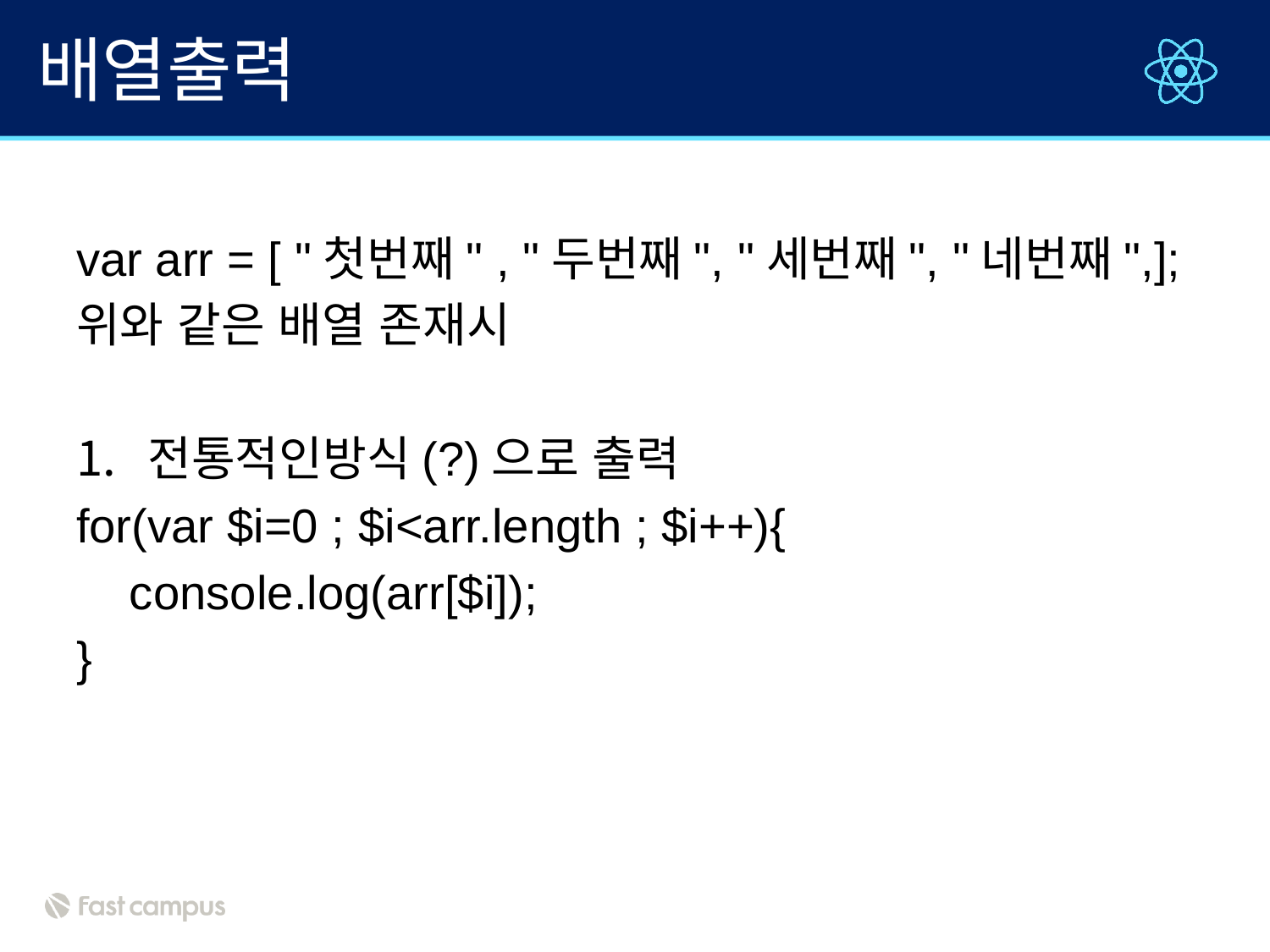

# 배열출력
var arr = [ "첫번째" , "두번째", "세번째", "네번째",];
위와 같은 배열 존재시

전통적인방식(?)으로 출력
for(var $i=0 ; $i<arr.length ; $i++){
    console.log(arr[$i]);
}